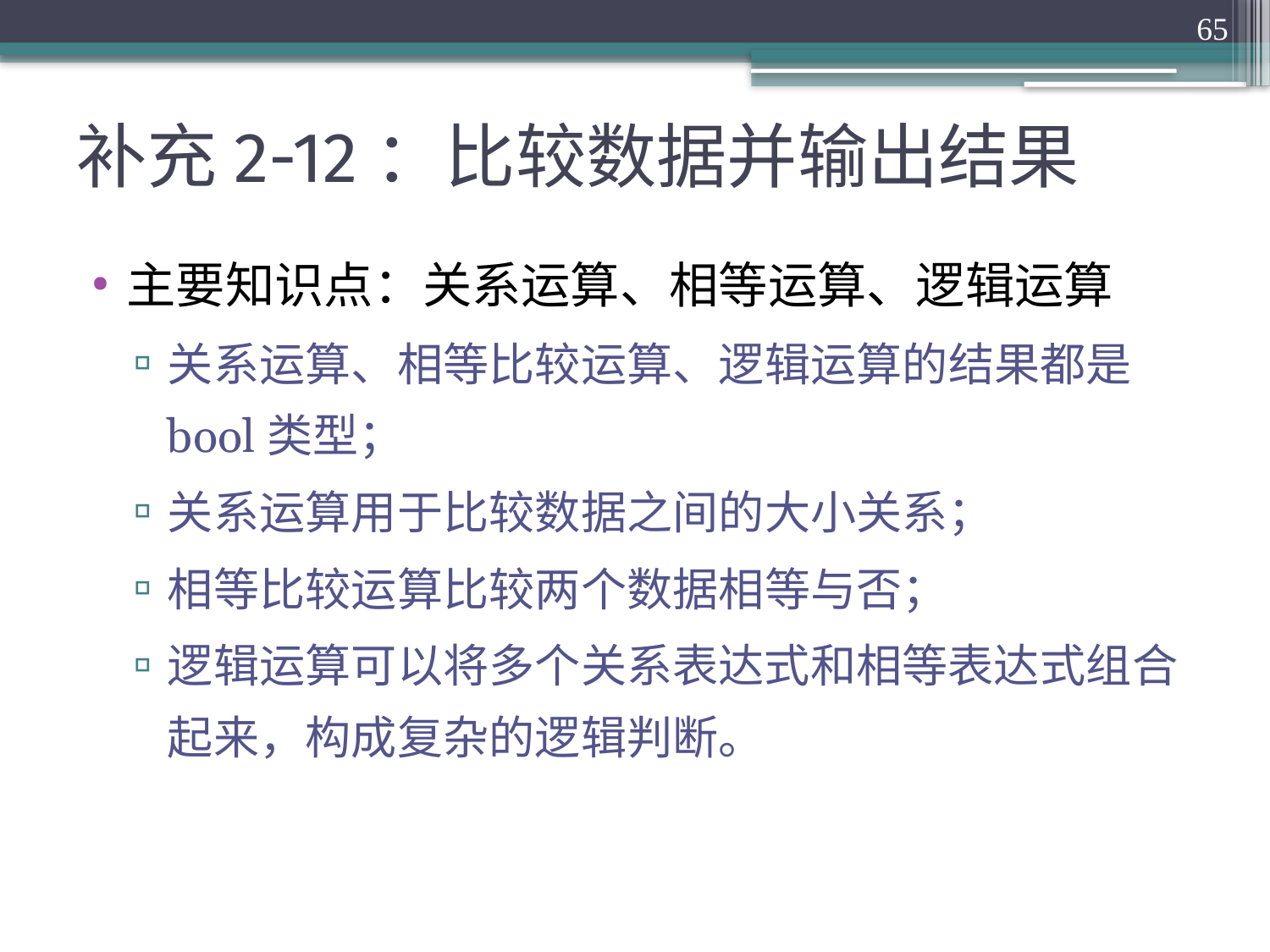

65
# 补充2-12：比较数据并输出结果
主要知识点：关系运算、相等运算、逻辑运算
关系运算、相等比较运算、逻辑运算的结果都是bool类型；
关系运算用于比较数据之间的大小关系；
相等比较运算比较两个数据相等与否；
逻辑运算可以将多个关系表达式和相等表达式组合起来，构成复杂的逻辑判断。